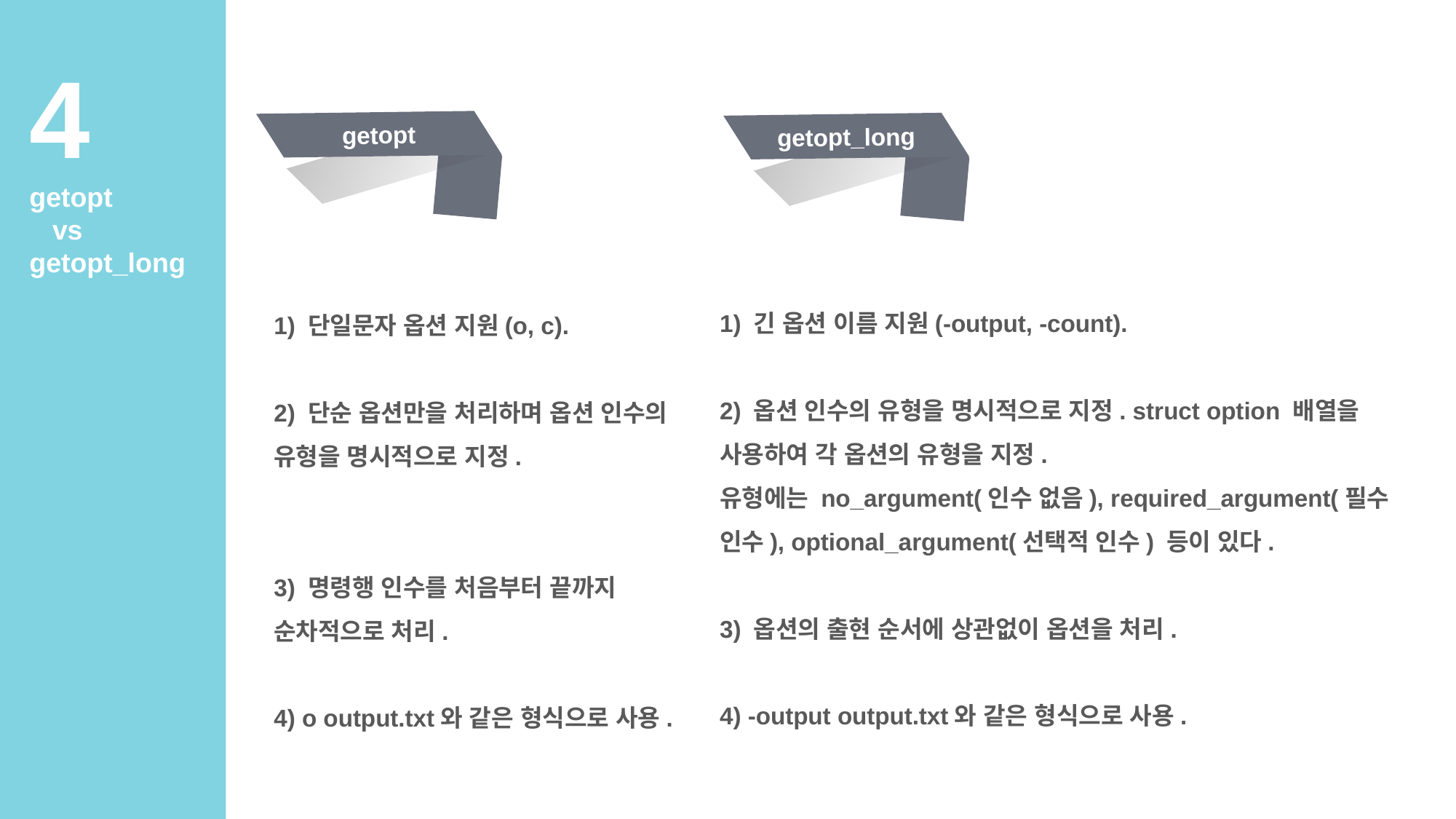

4
getopt
   vs
getopt_long
getopt

getopt_long

1) 긴 옵션 이름 지원(-output, -count).

2) 옵션 인수의 유형을 명시적으로 지정. struct option 배열을 사용하여 각 옵션의 유형을 지정.
유형에는 no_argument(인수 없음), required_argument(필수 인수), optional_argument(선택적 인수) 등이 있다.

3) 옵션의 출현 순서에 상관없이 옵션을 처리.

4) -output output.txt와 같은 형식으로 사용.
1) 단일문자 옵션 지원(o, c).

2) 단순 옵션만을 처리하며 옵션 인수의 유형을 명시적으로 지정.

3) 명령행 인수를 처음부터 끝까지 순차적으로 처리.

4) o output.txt와 같은 형식으로 사용.